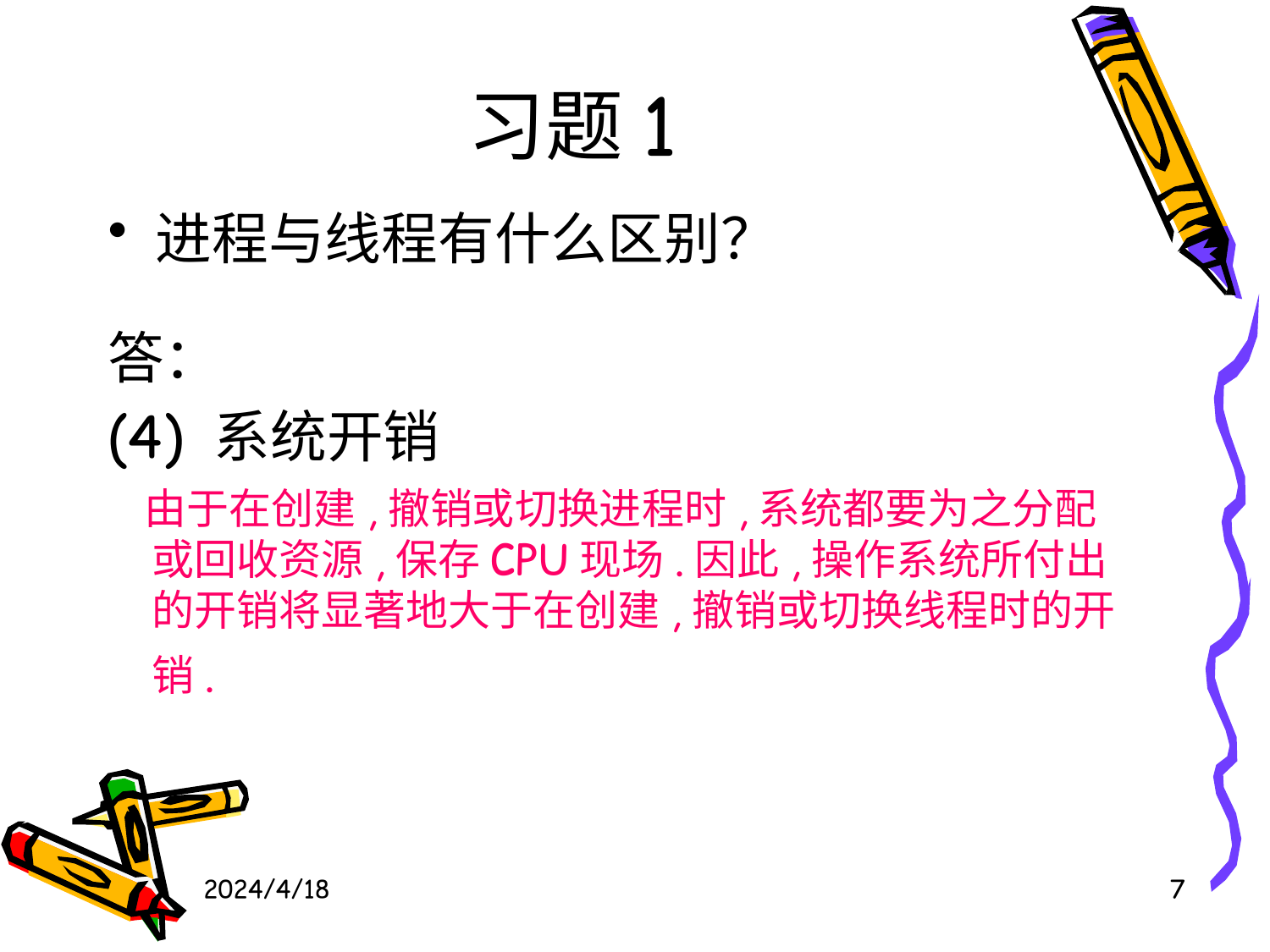

# 习题1
进程与线程有什么区别？
答：
(4) 系统开销
       由于在创建,撤销或切换进程时,系统都要为之分配或回收资源,保存CPU现场.因此,操作系统所付出的开销将显著地大于在创建,撤销或切换线程时的开销.
2024/4/18
7